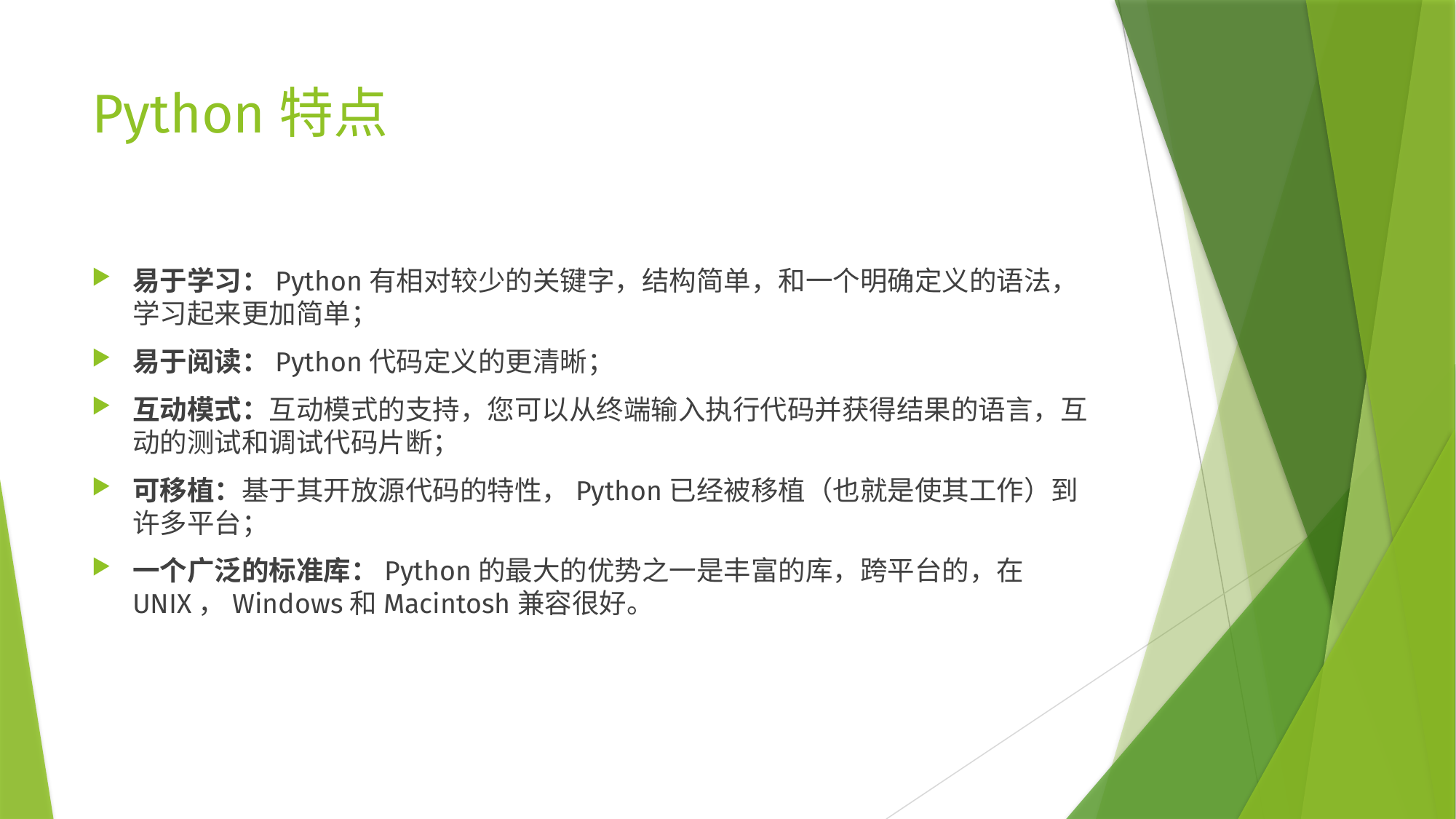

# Python特点
易于学习：Python有相对较少的关键字，结构简单，和一个明确定义的语法，学习起来更加简单；
易于阅读：Python代码定义的更清晰；
互动模式：互动模式的支持，您可以从终端输入执行代码并获得结果的语言，互动的测试和调试代码片断；
可移植：基于其开放源代码的特性，Python已经被移植（也就是使其工作）到许多平台；
一个广泛的标准库：Python的最大的优势之一是丰富的库，跨平台的，在UNIX，Windows和Macintosh兼容很好。